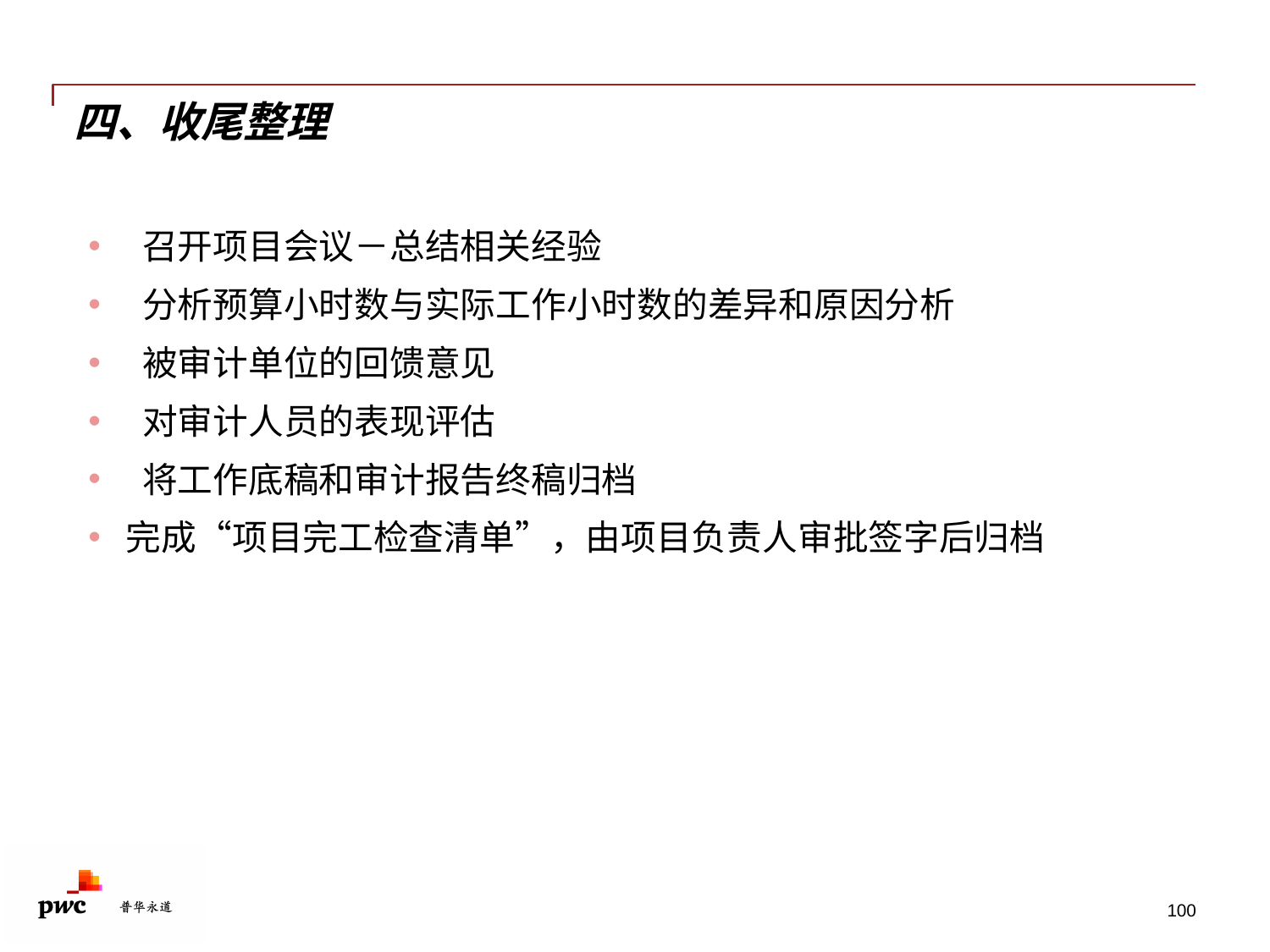

# 四、收尾整理
 召开项目会议－总结相关经验
 分析预算小时数与实际工作小时数的差异和原因分析
 被审计单位的回馈意见
 对审计人员的表现评估
 将工作底稿和审计报告终稿归档
完成“项目完工检查清单”，由项目负责人审批签字后归档

100